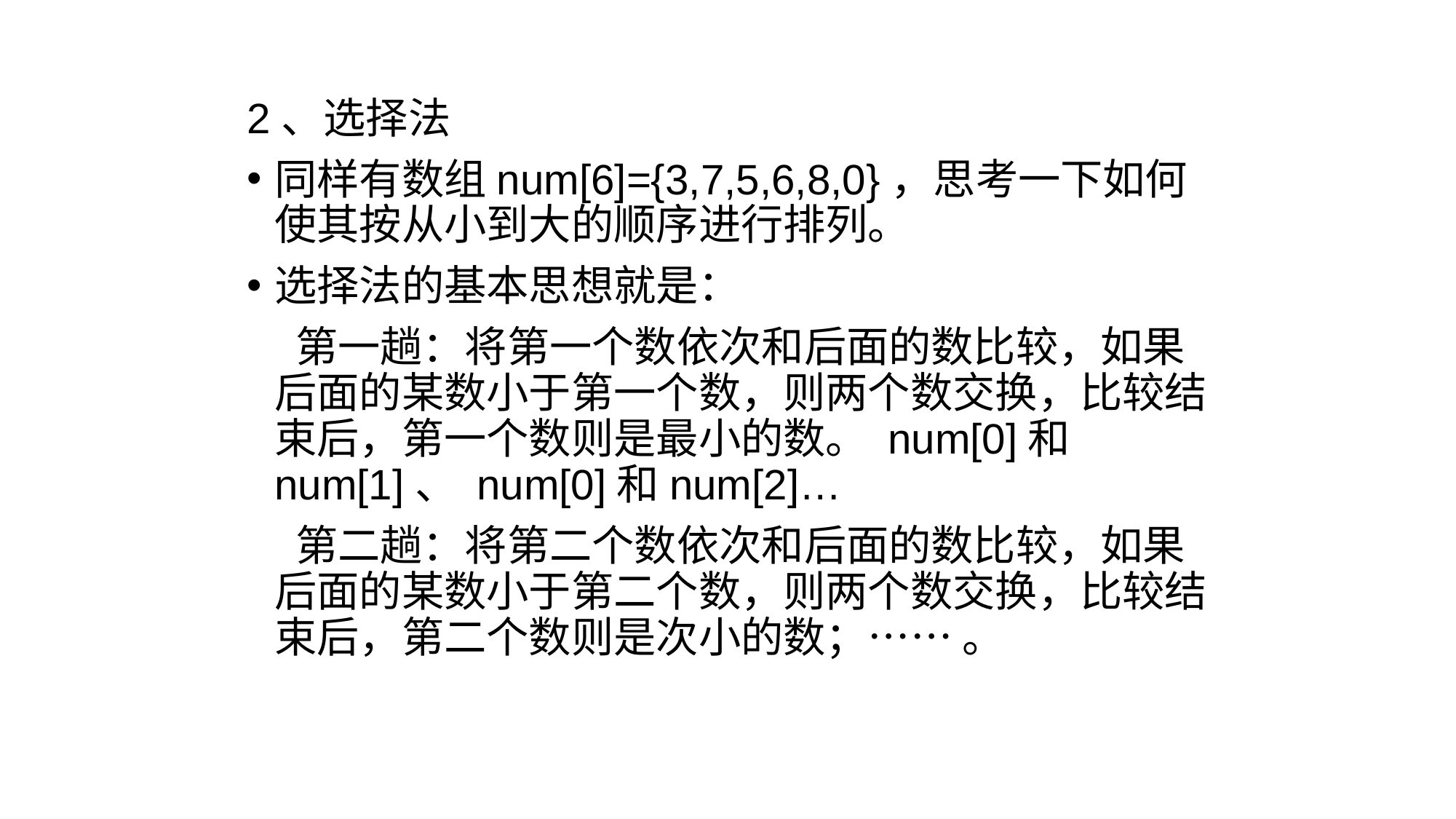

2、选择法
同样有数组num[6]={3,7,5,6,8,0}，思考一下如何使其按从小到大的顺序进行排列。
选择法的基本思想就是：
    第一趟：将第一个数依次和后面的数比较，如果后面的某数小于第一个数，则两个数交换，比较结束后，第一个数则是最小的数。 num[0]和num[1]、 num[0]和num[2]…
    第二趟：将第二个数依次和后面的数比较，如果后面的某数小于第二个数，则两个数交换，比较结束后，第二个数则是次小的数；…… 。